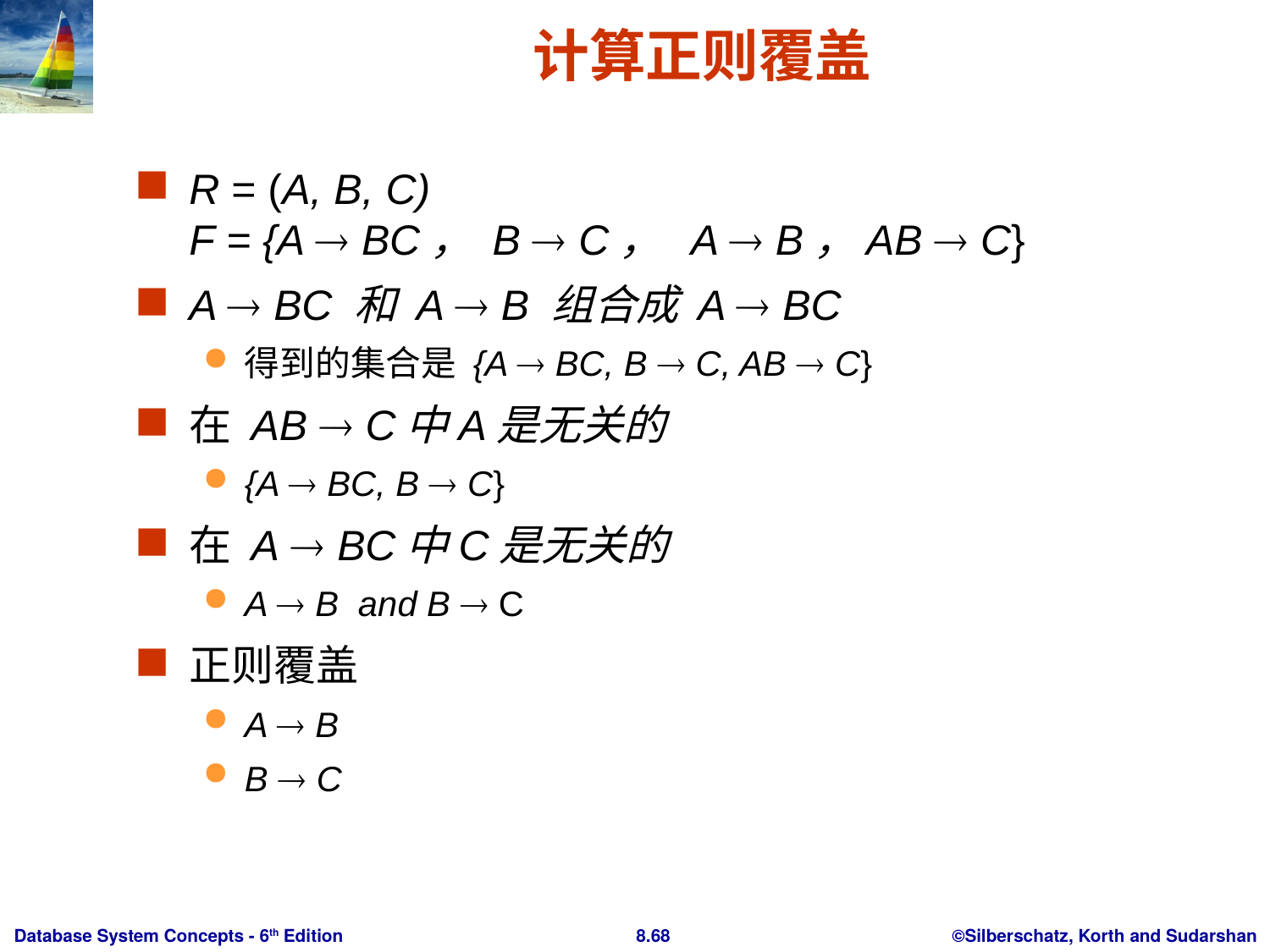

# 计算正则覆盖
R = (A, B, C)
F = {A → BC， B → C，  A → B，AB → C}
A → BC 和 A → B 组合成 A → BC
得到的集合是 {A → BC, B → C, AB → C}
在 AB → C中A是无关的
{A → BC, B → C}
在 A → BC中C是无关的
A → B  and B → C
正则覆盖
A → B
B → C